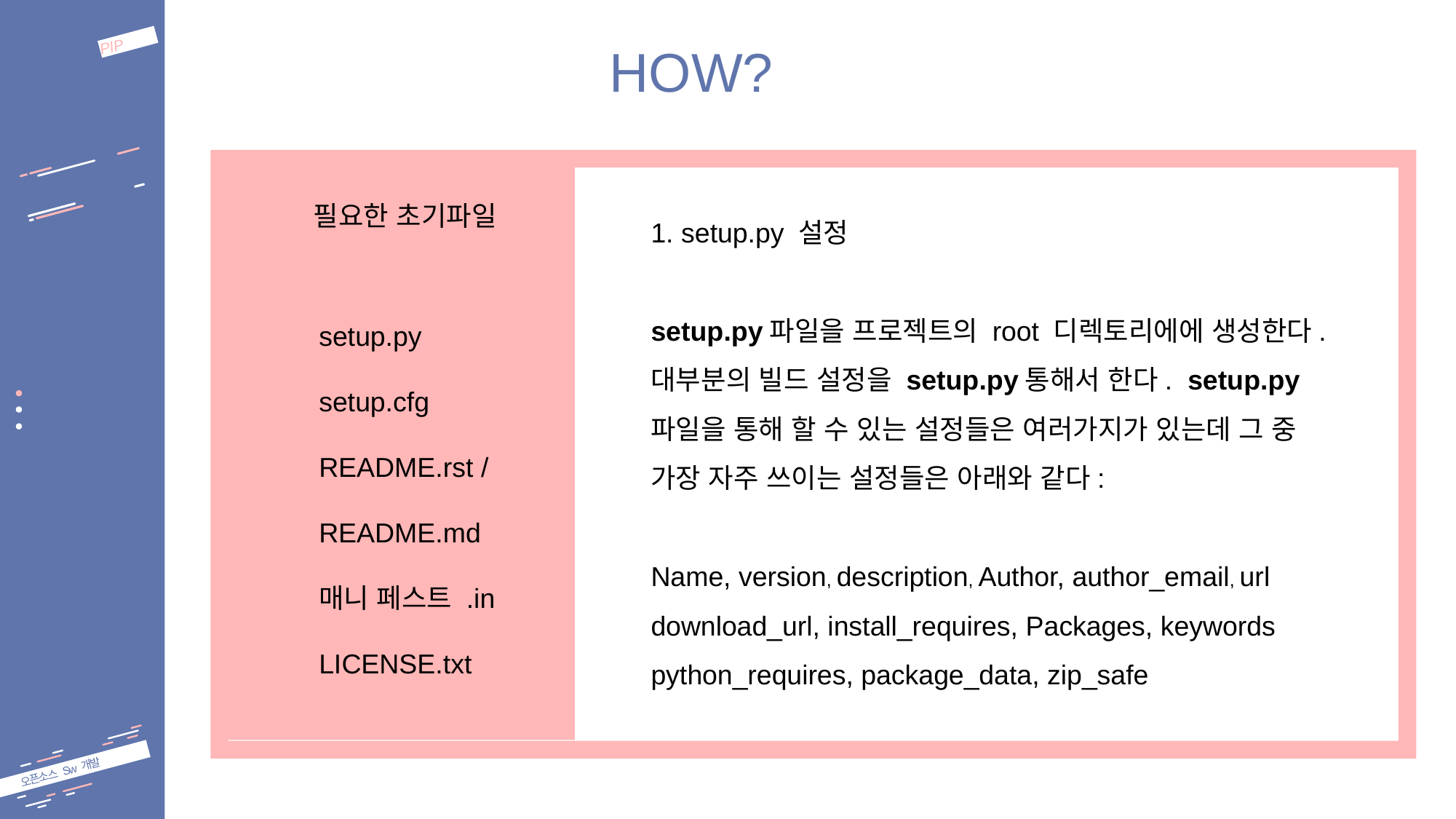

PYTHON!
PIP
# HOW?
PACKAGE
INDEX -

PIP
필요한 초기파일
setup.py
setup.cfg
README.rst / README.md
매니 페스트 .in
LICENSE.txt

1. setup.py 설정
setup.py파일을 프로젝트의 root 디렉토리에에 생성한다. 대부분의 빌드 설정을 setup.py통해서 한다.  setup.py파일을 통해 할 수 있는 설정들은 여러가지가 있는데 그 중 가장 자주 쓰이는 설정들은 아래와 같다:

Name, version, description, Author, author_email, url
download_url, install_requires, Packages, keywords
python_requires, package_data, zip_safe

PIP

오픈소스 Sw 개발